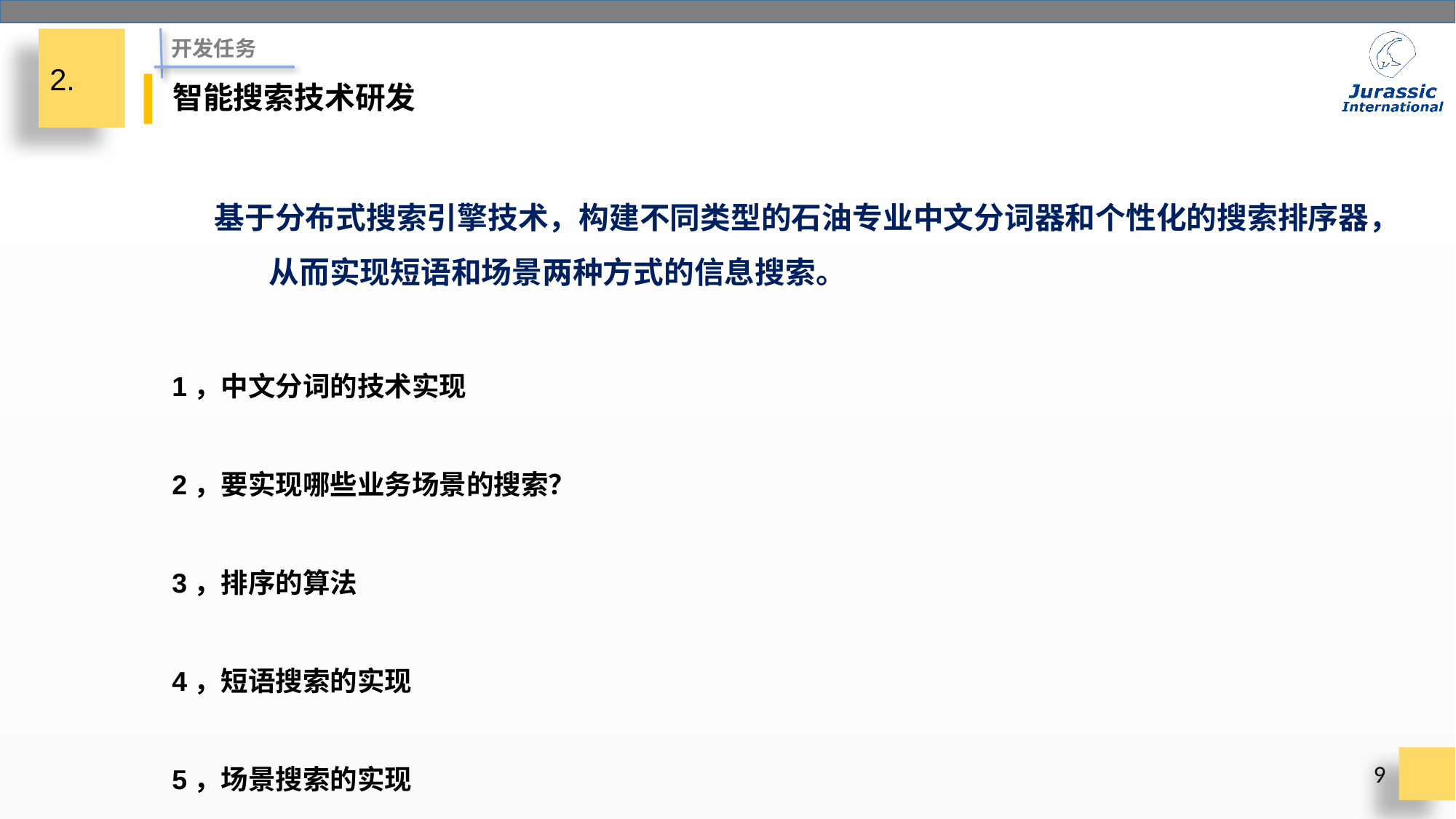

开发任务
2.
智能搜索技术研发
基于分布式搜索引擎技术，构建不同类型的石油专业中文分词器和个性化的搜索排序器，从而实现短语和场景两种方式的信息搜索。
1，中文分词的技术实现

2，要实现哪些业务场景的搜索？

3，排序的算法

4，短语搜索的实现

5，场景搜索的实现